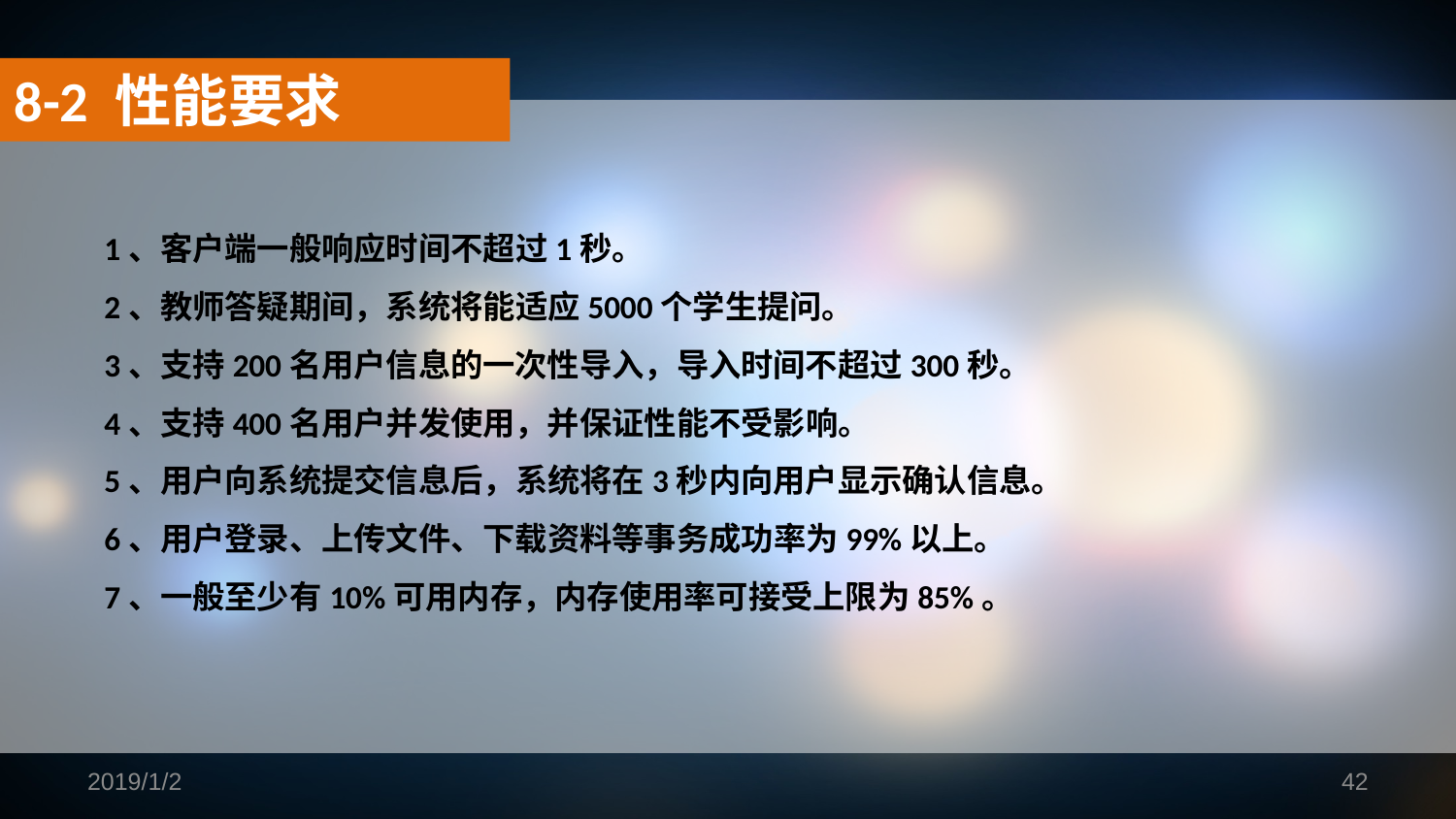

8-2 性能要求

1、客户端一般响应时间不超过1秒。
2、教师答疑期间，系统将能适应5000个学生提问。
3、支持200名用户信息的一次性导入，导入时间不超过300秒。
4、支持400名用户并发使用，并保证性能不受影响。
5、用户向系统提交信息后，系统将在3秒内向用户显示确认信息。
6、用户登录、上传文件、下载资料等事务成功率为99%以上。
7、一般至少有10%可用内存，内存使用率可接受上限为85%。
2019/1/2
42